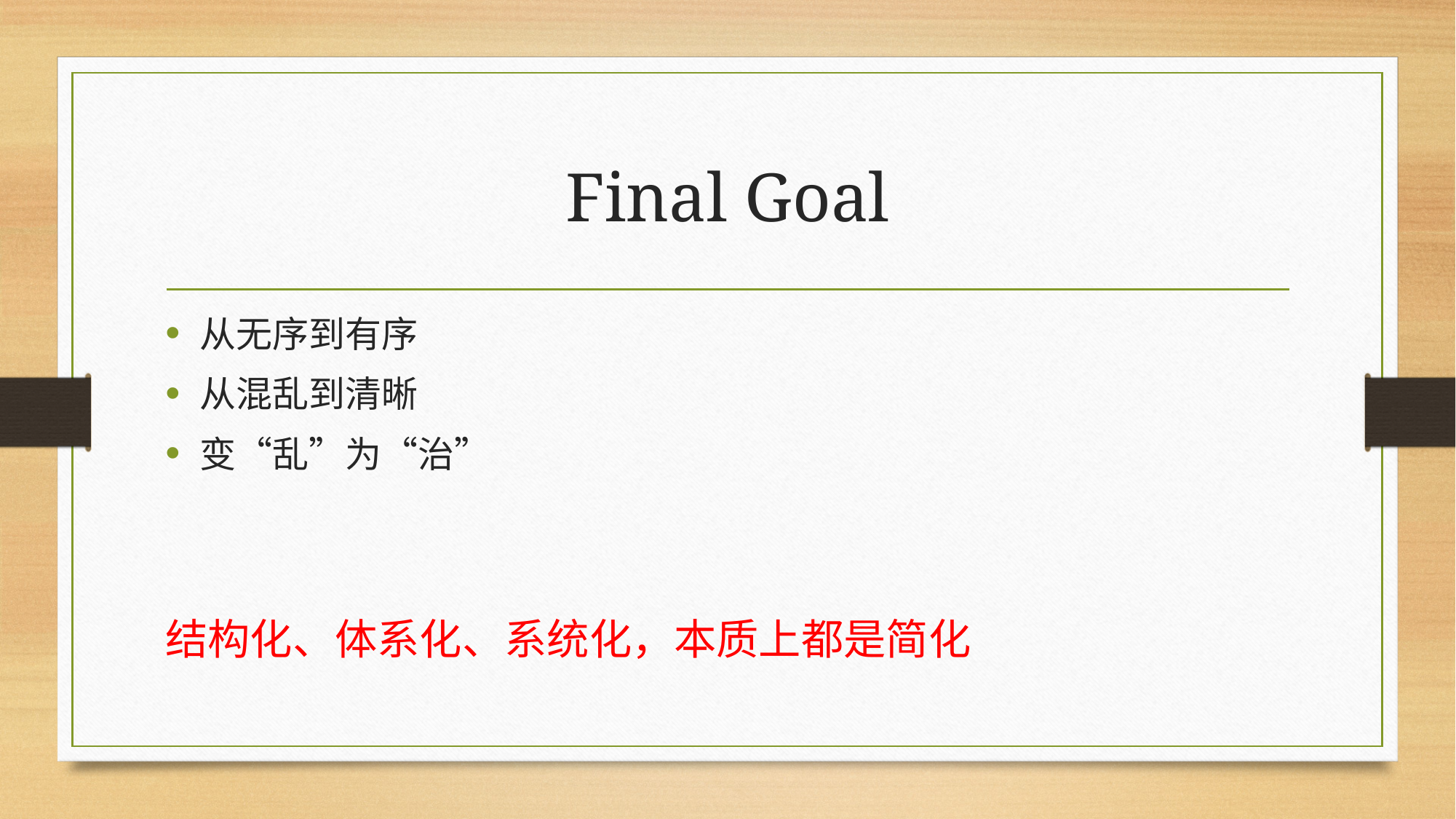

# Final Goal
从无序到有序
从混乱到清晰
变“乱”为“治”

结构化、体系化、系统化，本质上都是简化